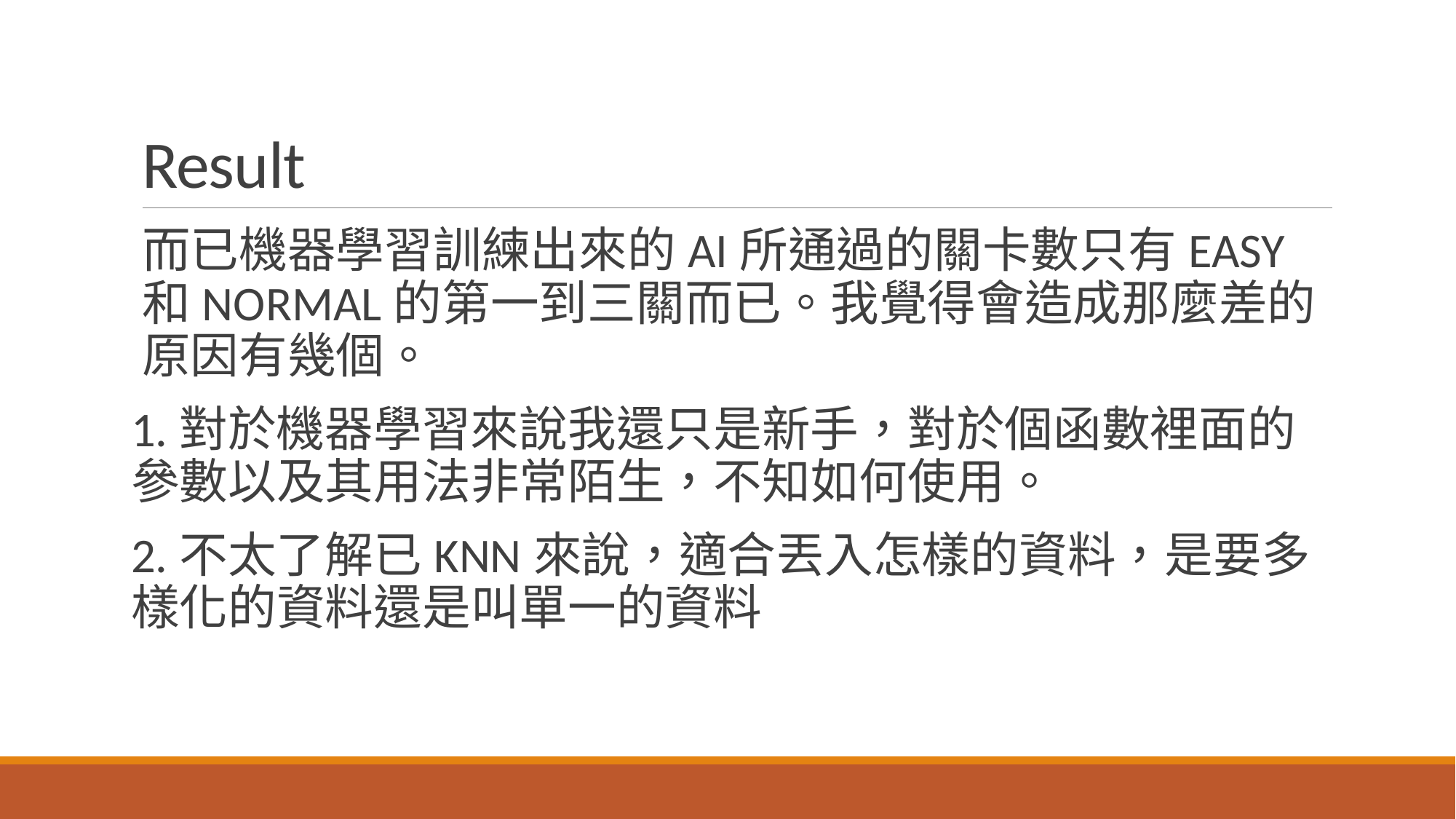

# Result
而已機器學習訓練出來的AI所通過的關卡數只有EASY和NORMAL的第一到三關而已。我覺得會造成那麼差的原因有幾個。
1.對於機器學習來說我還只是新手，對於個函數裡面的參數以及其用法非常陌生，不知如何使用。
2.不太了解已KNN來說，適合丟入怎樣的資料，是要多樣化的資料還是叫單一的資料